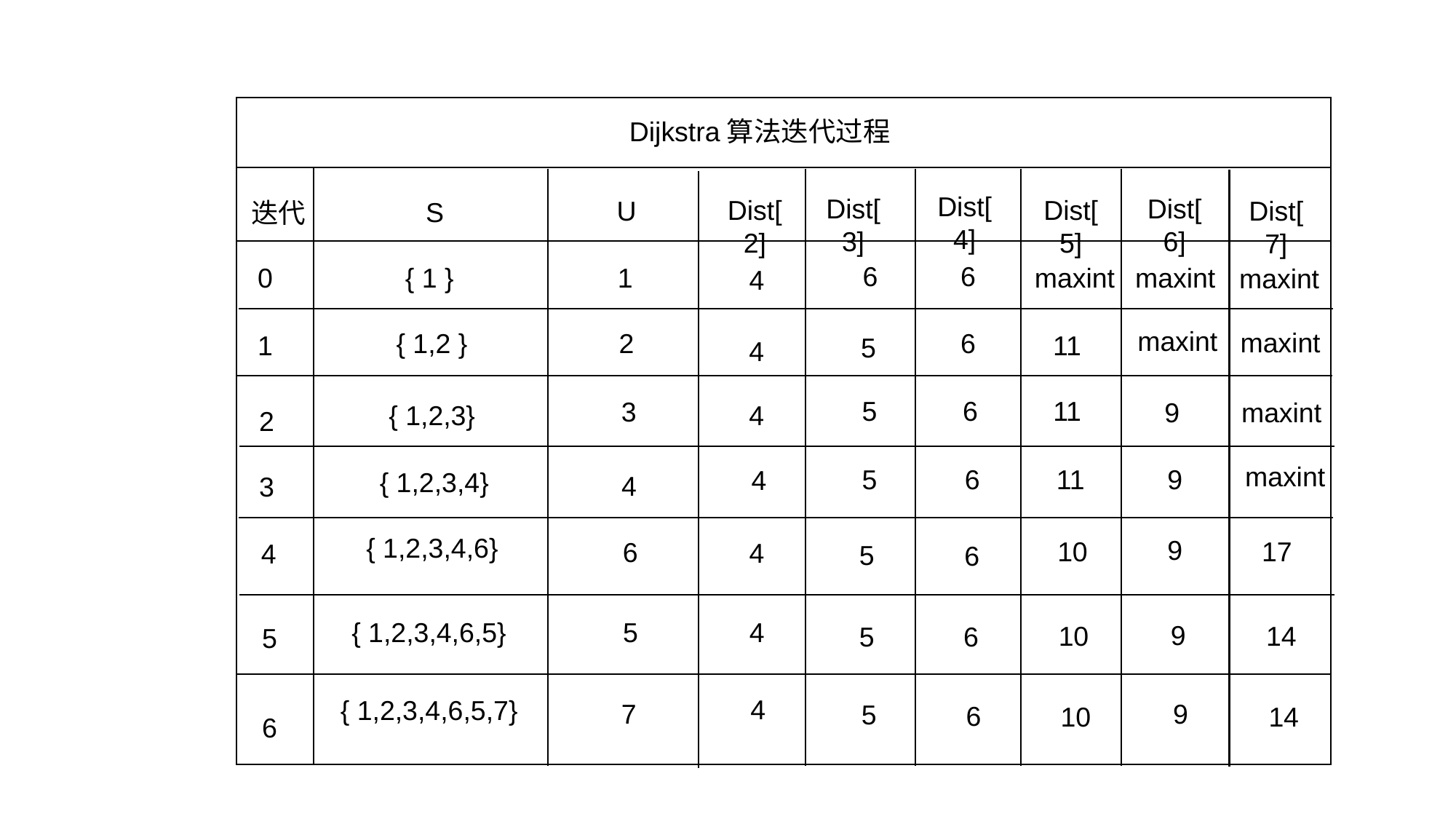

Dijkstra算法迭代过程
Dist[4]
Dist[3]
Dist[6]
Dist[2]
Dist[5]
U
Dist[7]
S
迭代
6
6
0
{ 1 }
maxint
maxint
1
maxint
4
maxint
maxint
{ 1,2 }
6
2
11
1
5
4
5
6
11
3
9
maxint
{ 1,2,3}
4
2
maxint
5
6
11
9
4
{ 1,2,3,4}
4
3
{ 1,2,3,4,6}
9
17
10
6
4
4
5
6
4
{ 1,2,3,4,6,5}
5
9
14
10
5
6
5
4
{ 1,2,3,4,6,5,7}
7
9
5
6
14
10
6